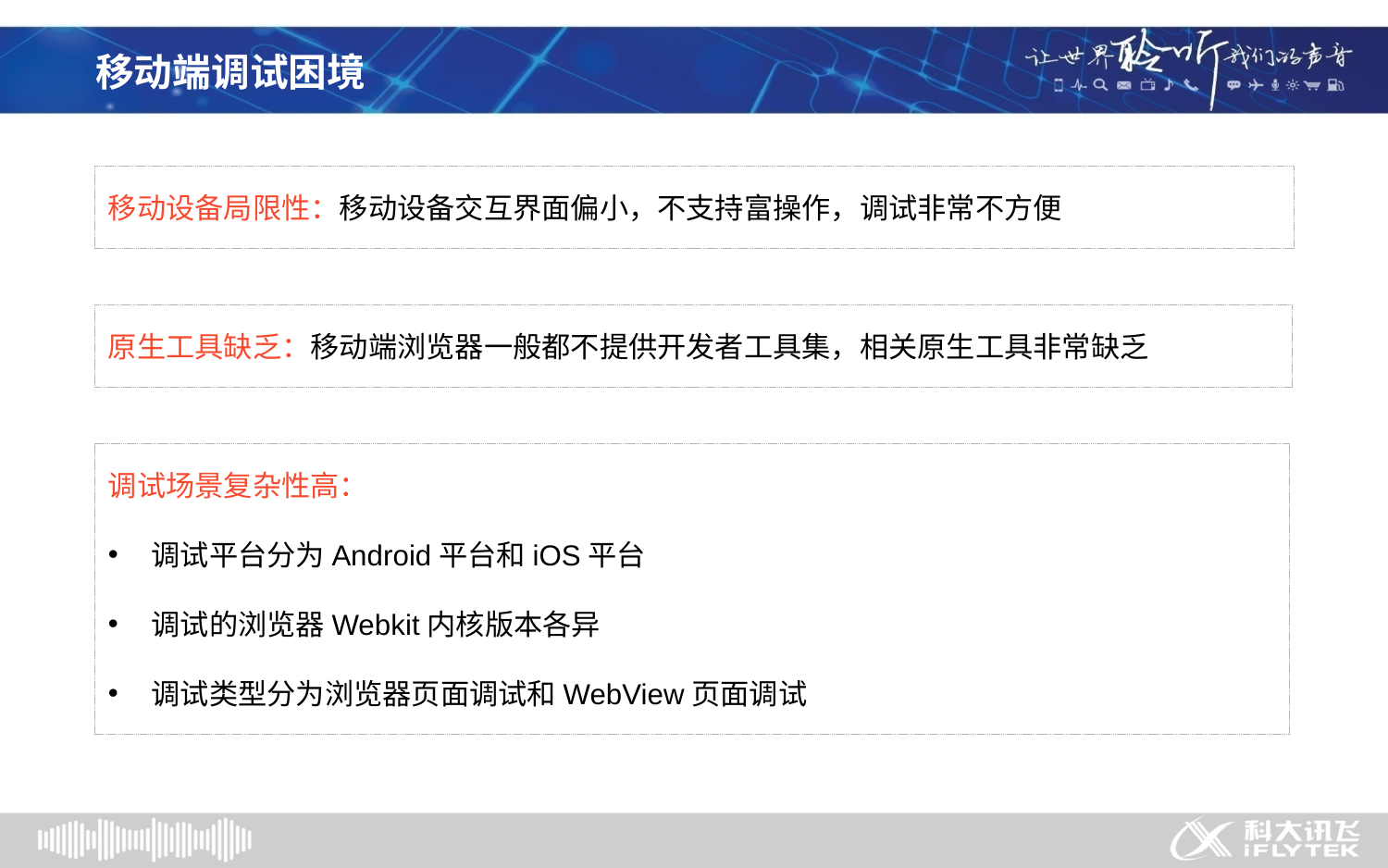

移动端调试困境
移动设备局限性：移动设备交互界面偏小，不支持富操作，调试非常不方便

原生工具缺乏：移动端浏览器一般都不提供开发者工具集，相关原生工具非常缺乏

调试场景复杂性高：
调试平台分为Android平台和iOS平台
调试的浏览器Webkit内核版本各异
调试类型分为浏览器页面调试和WebView页面调试